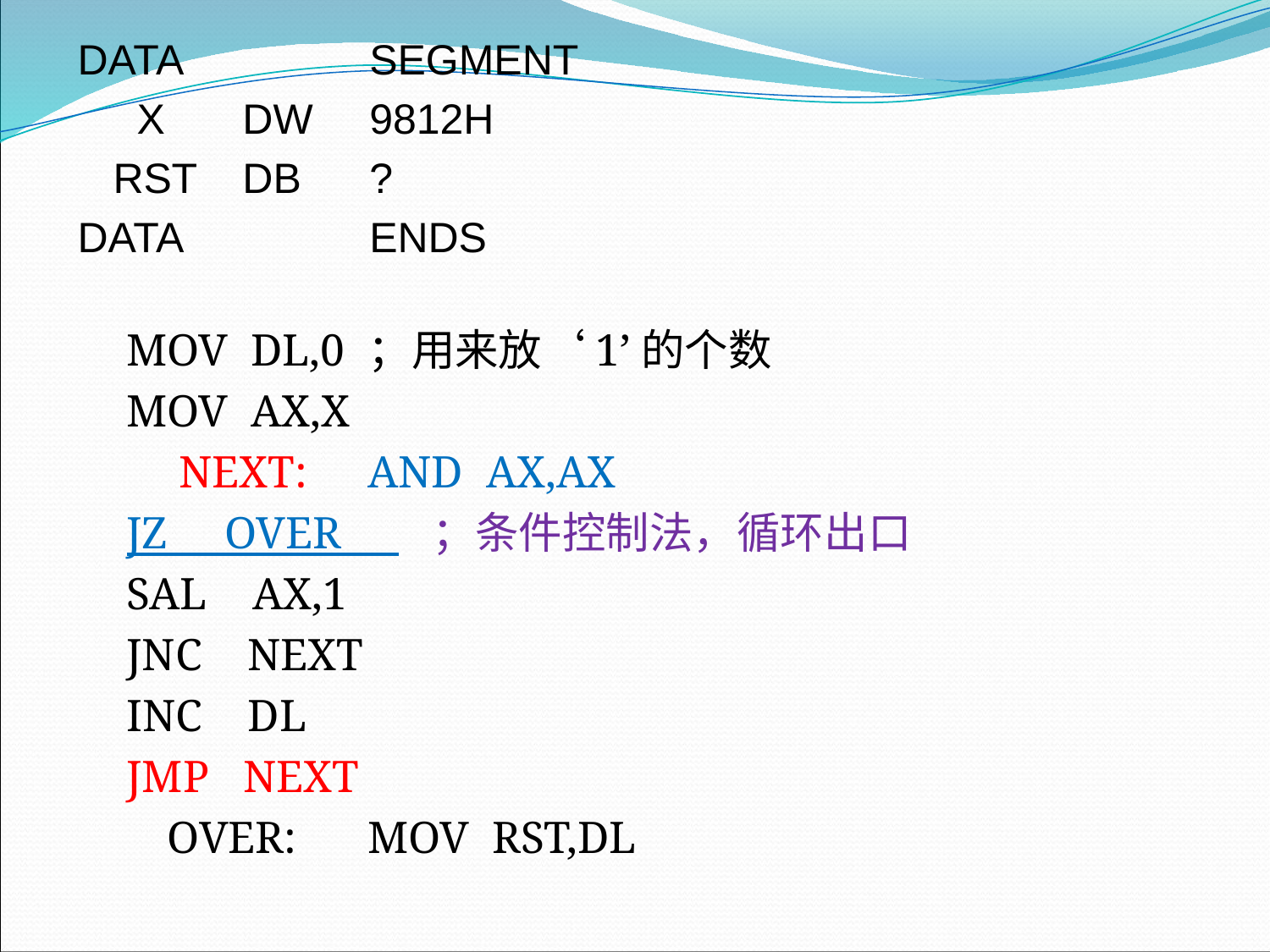

DATA		SEGMENT
     X	DW 	9812H
   RST	DB 	?
DATA		ENDS

			MOV  DL,0	；用来放‘1’的个数
			MOV  AX,X
        NEXT:	AND  AX,AX
			JZ     OVER       ；条件控制法，循环出口
			SAL    AX,1
			JNC    NEXT
			INC    DL
			JMP   NEXT
       OVER:	MOV  RST,DL